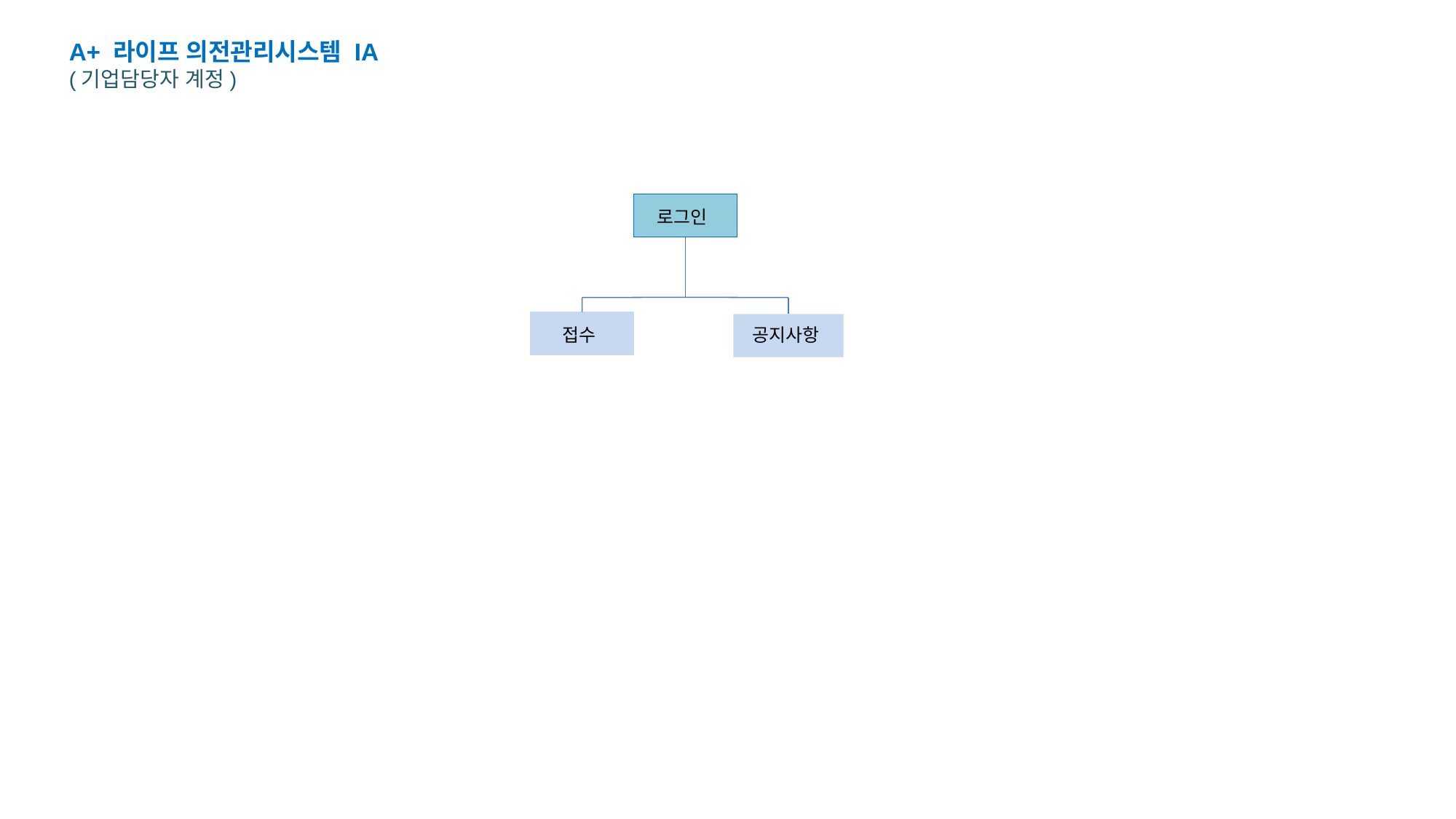

A+ 라이프 의전관리시스템 IA
(기업담당자 계정)

로그인

접수

공지사항